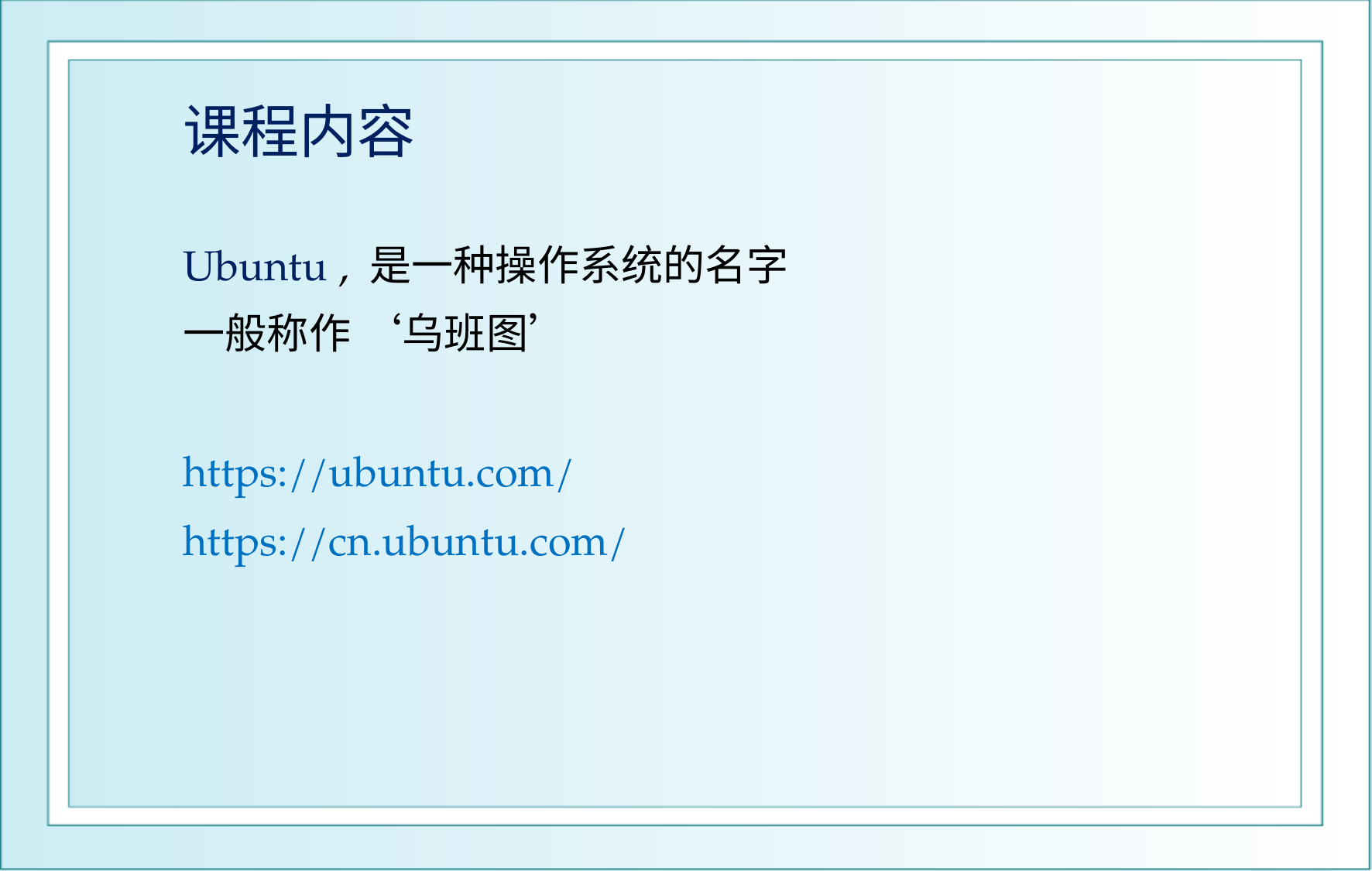

# 课程内容
Ubuntu , 是一种操作系统的名字
一般称作 ‘乌班图’

https://ubuntu.com/
https://cn.ubuntu.com/